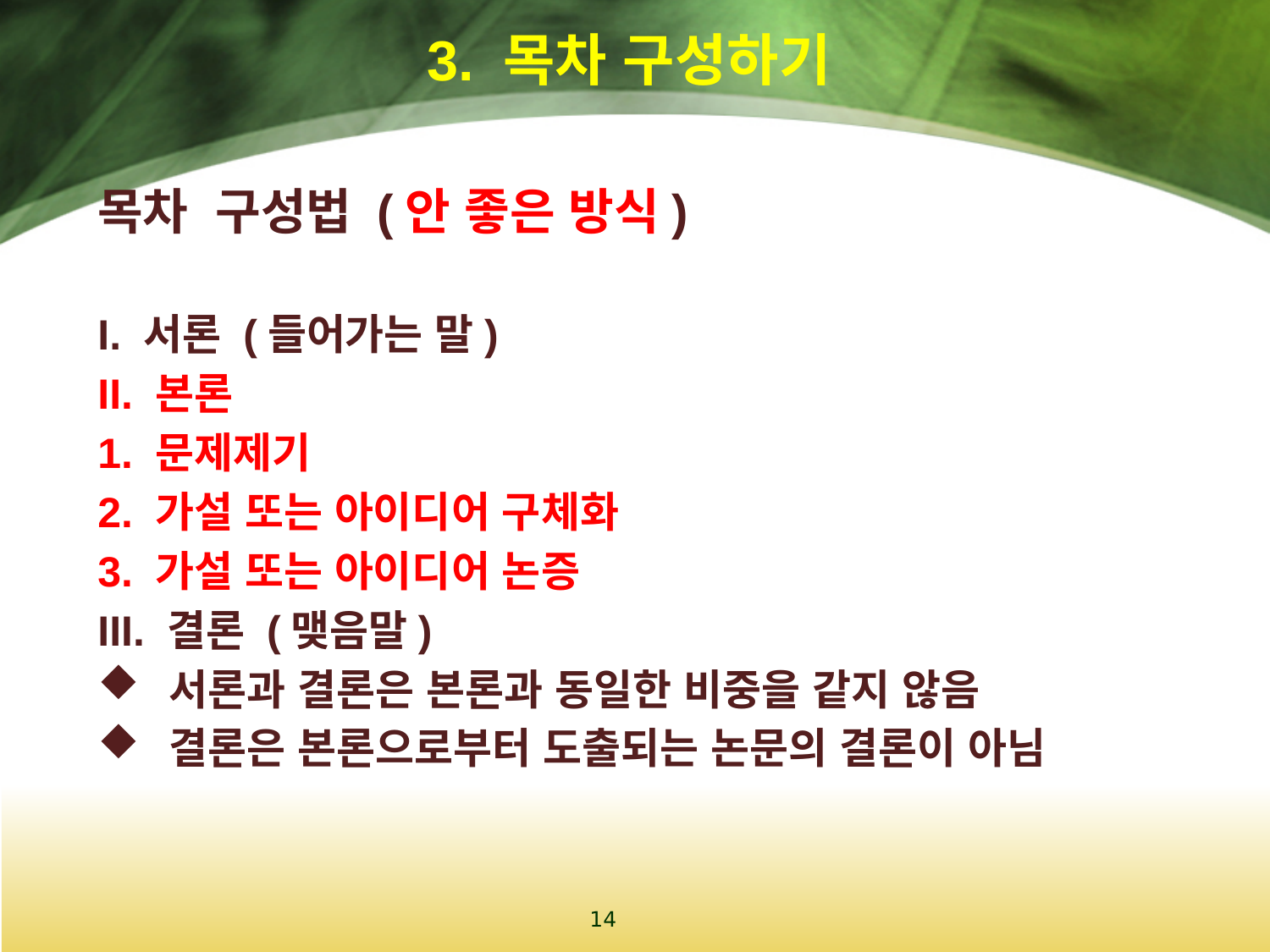

# 3. 목차 구성하기
목차  구성법 (안 좋은 방식)

I. 서론 (들어가는 말)
II. 본론
1. 문제제기
2. 가설 또는 아이디어 구체화
3. 가설 또는 아이디어 논증
III. 결론 (맺음말)
서론과 결론은 본론과 동일한 비중을 같지 않음
결론은 본론으로부터 도출되는 논문의 결론이 아님
14